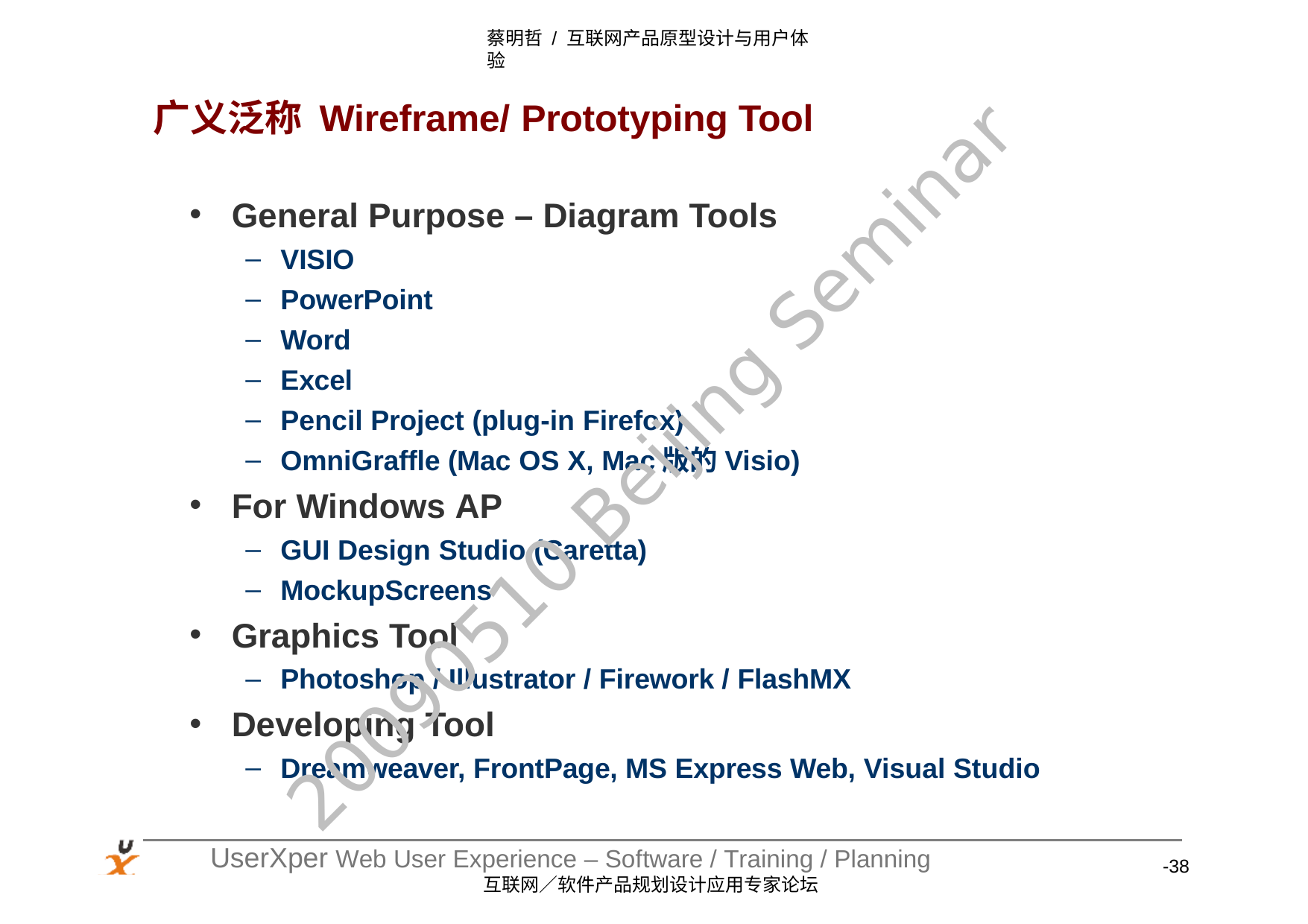

蔡明哲 / 互联网产品原型设计与用户体验
# 广义泛称 Wireframe/ Prototyping Tool
General Purpose – Diagram Tools
VISIO
PowerPoint
Word
Excel
Pencil Project (plug-in Firefox)
OmniGraffle (Mac OS X, Mac版的Visio)

For Windows AP
GUI Design Studio (Caretta)
MockupScreens

Graphics Tool
Photoshop / Illustrator / Firework / FlashMX

Developing Tool
Dreamweaver, FrontPage, MS Express Web, Visual Studio
20090510 Beijing Seminar

UserXper Web User Experience – Software / Training / Planning
互联网／软件产品规划设计应用专家论坛
-38